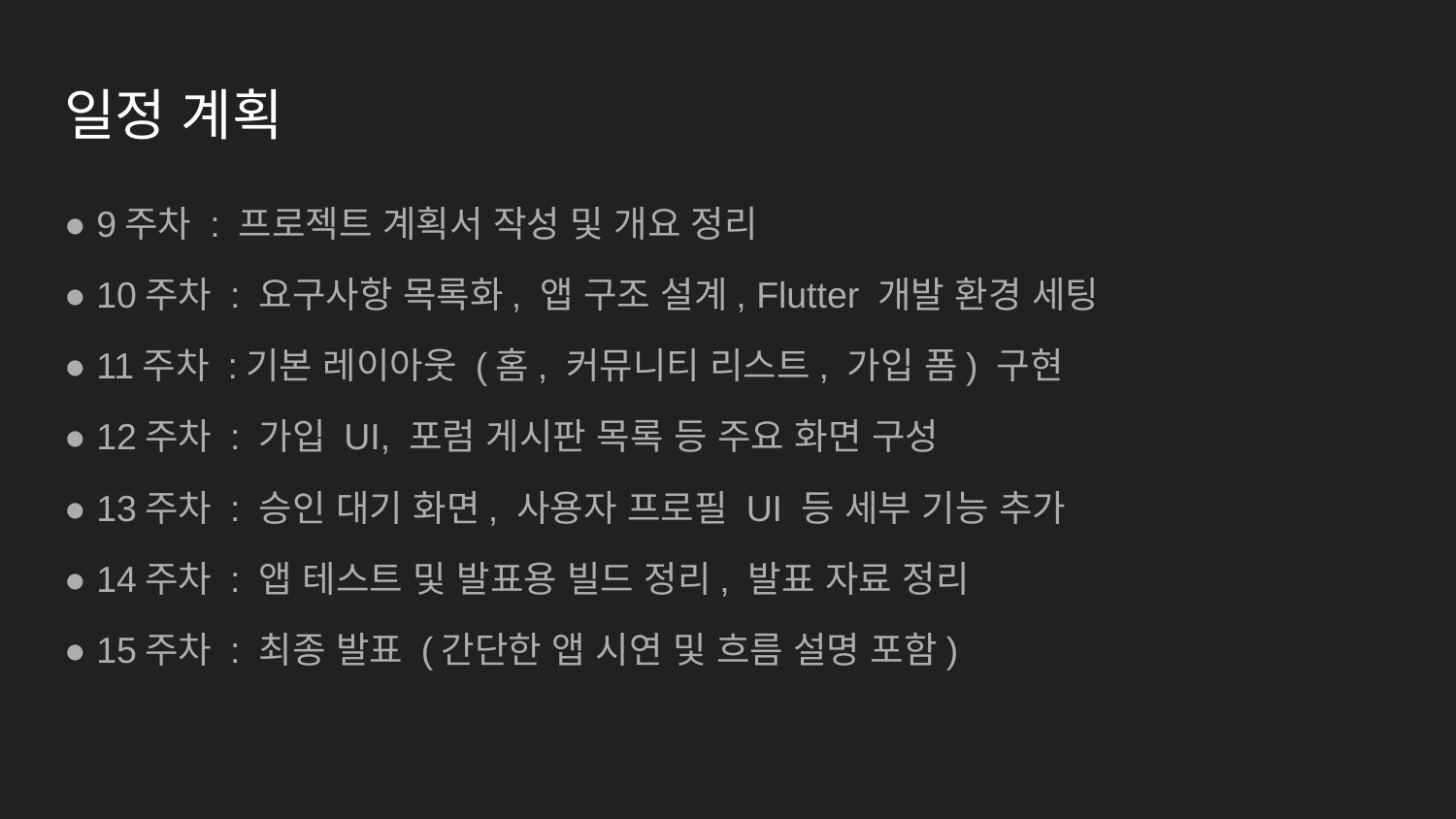

# 일정 계획
● 9주차 : 프로젝트 계획서 작성 및 개요 정리
● 10주차 : 요구사항 목록화, 앱 구조 설계, Flutter 개발 환경 세팅
● 11주차 :기본 레이아웃 (홈, 커뮤니티 리스트, 가입 폼) 구현
● 12주차 : 가입 UI, 포럼 게시판 목록 등 주요 화면 구성
● 13주차 : 승인 대기 화면, 사용자 프로필 UI 등 세부 기능 추가
● 14주차 : 앱 테스트 및 발표용 빌드 정리, 발표 자료 정리
● 15주차 : 최종 발표 (간단한 앱 시연 및 흐름 설명 포함)